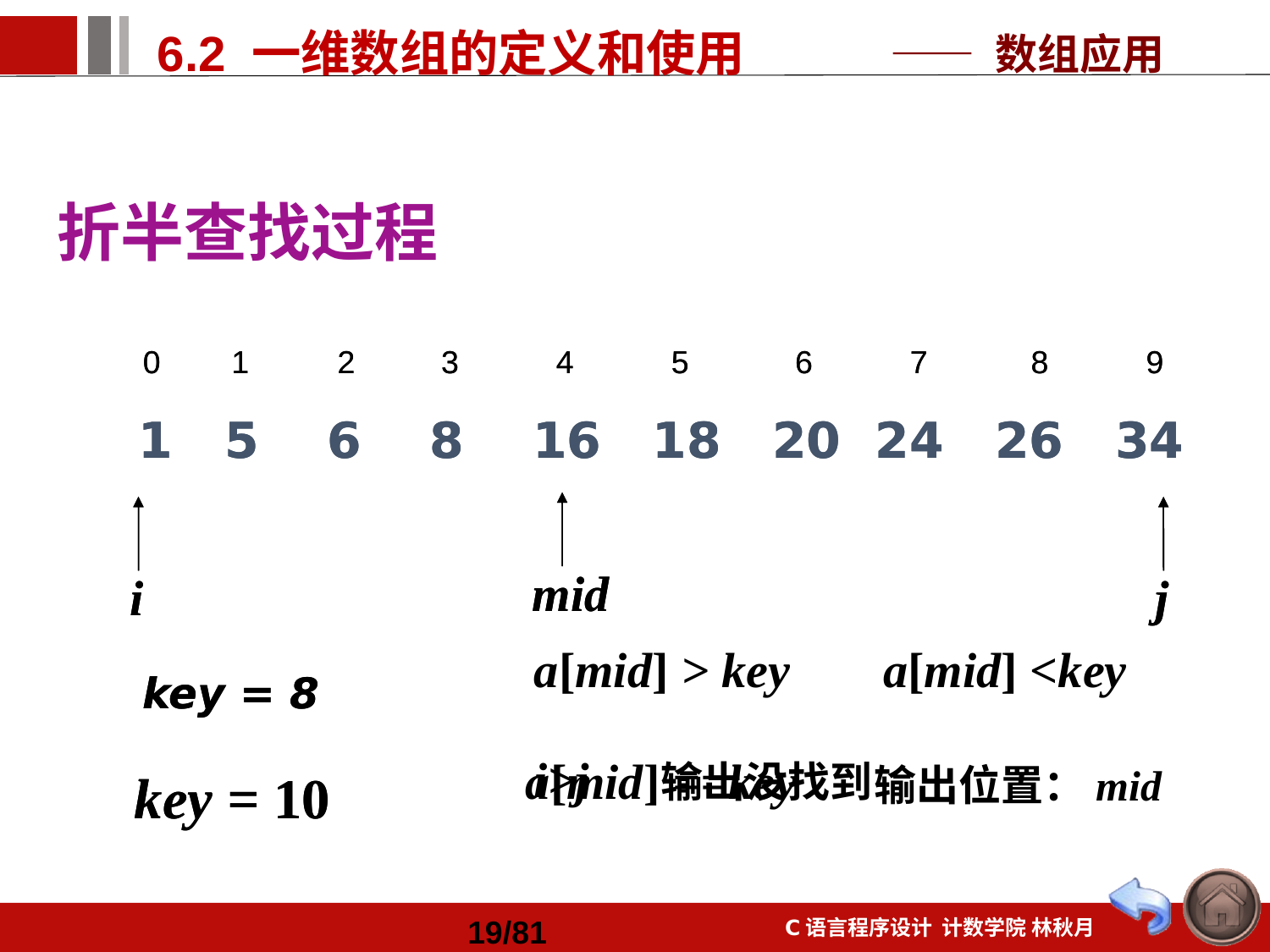

—— 数组应用
折半查找过程
   1   5    6    8    16   18   20  24   26   34
0        1          2	     3           4           5            6           7             8           9
key = 8
key = 10
   1   5    6    8    16   18   20  24   26   34
0        1          2	     3           4           5            6           7             8           9
key = 8
key = 10

mid

mid

i

i

j

j
a[mid] > key
a[mid] <key
i>j	输出没找到
输出位置：mid
a[mid] ==key